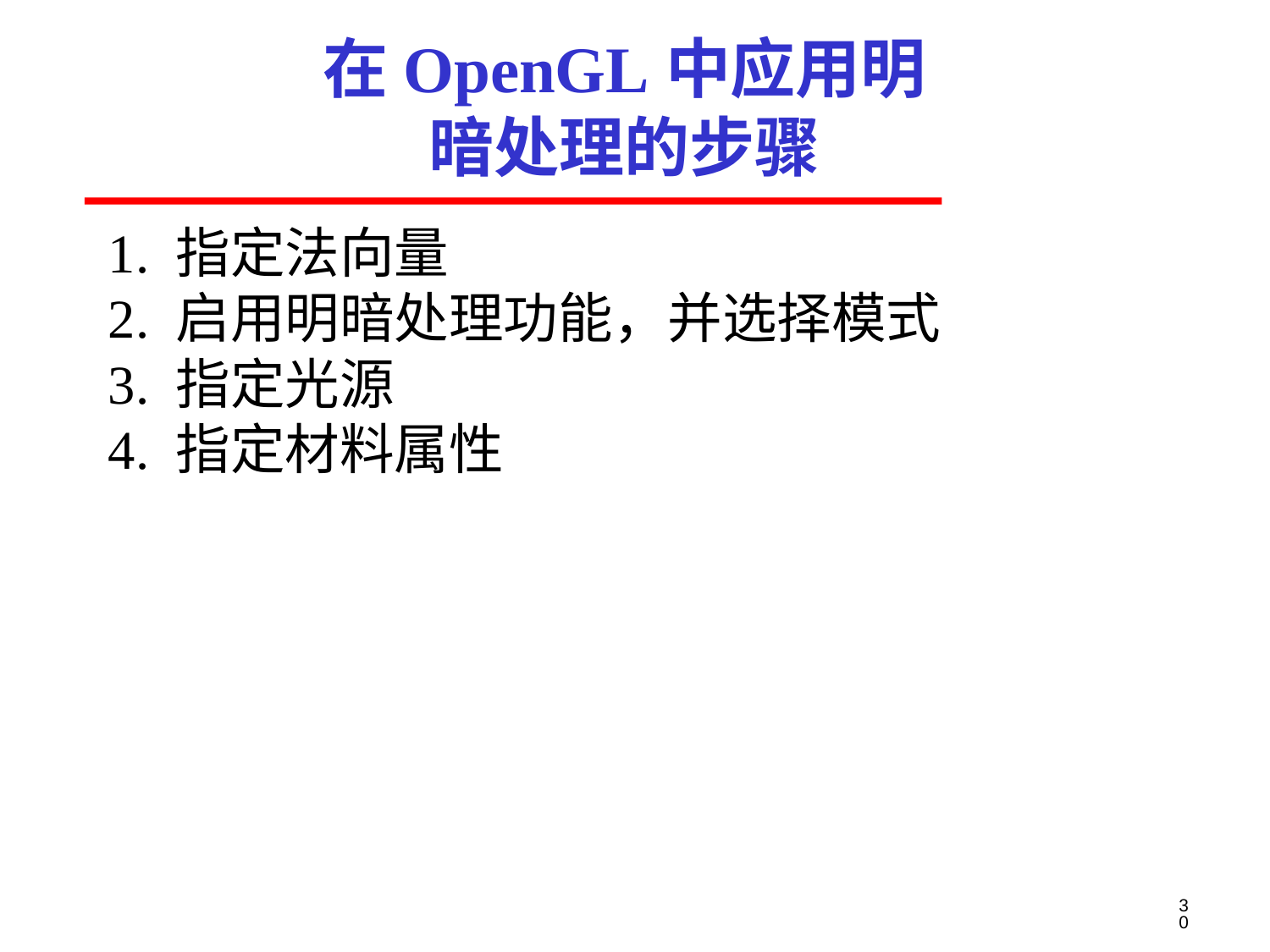

# 在OpenGL中应用明 暗处理的步骤
1. 指定法向量
2. 启用明暗处理功能，并选择模式
3. 指定光源
4. 指定材料属性
30